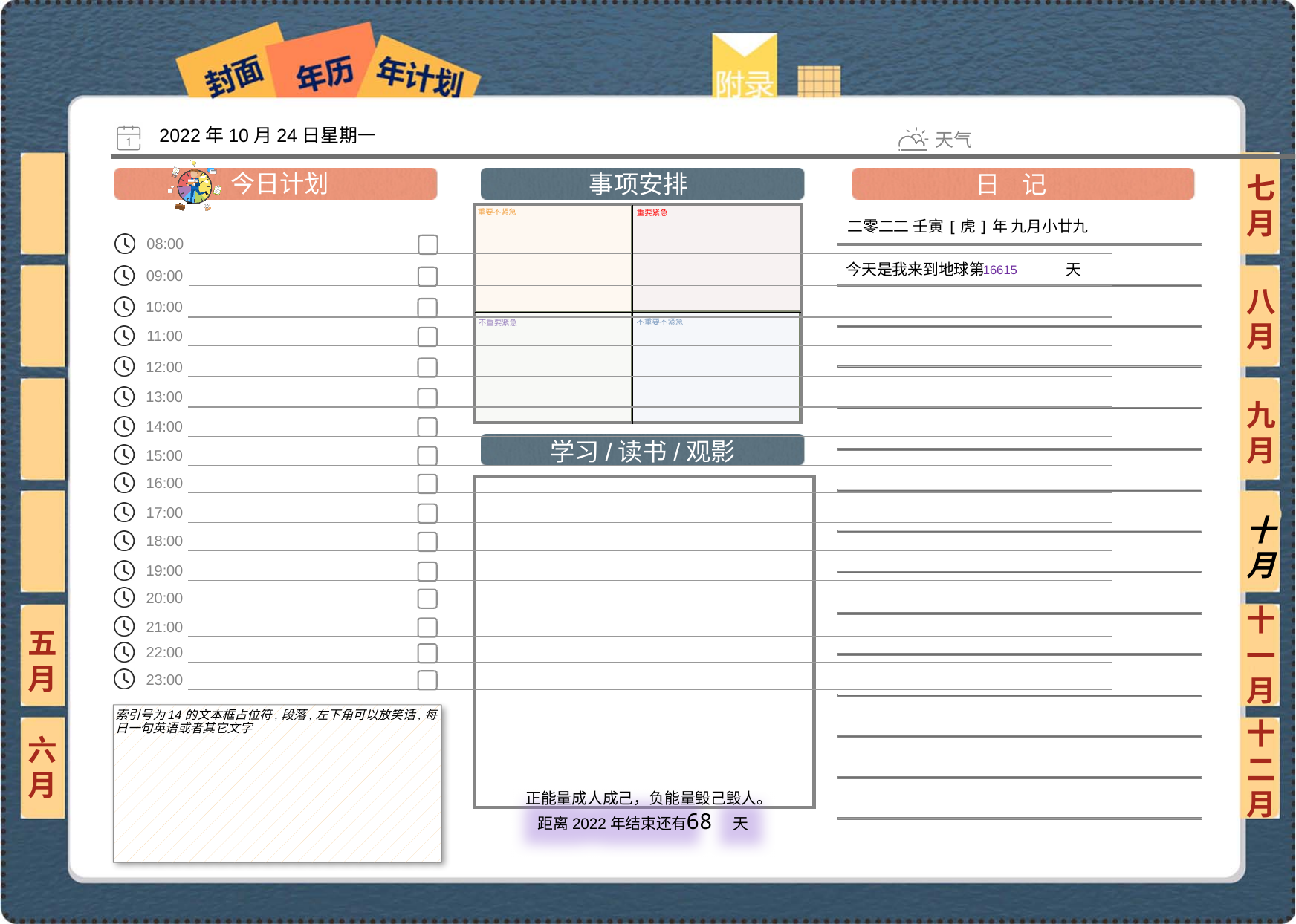

2022年10月24日星期一
七月
二零二二 壬寅[虎]年 九月小廿九
16615
八月
九月
十月
十一月
五月
索引号为14的文本框占位符,段落,左下角可以放笑话,每日一句英语或者其它文字
六月
十二月
68
 正能量成人成己，负能量毁己毁人。